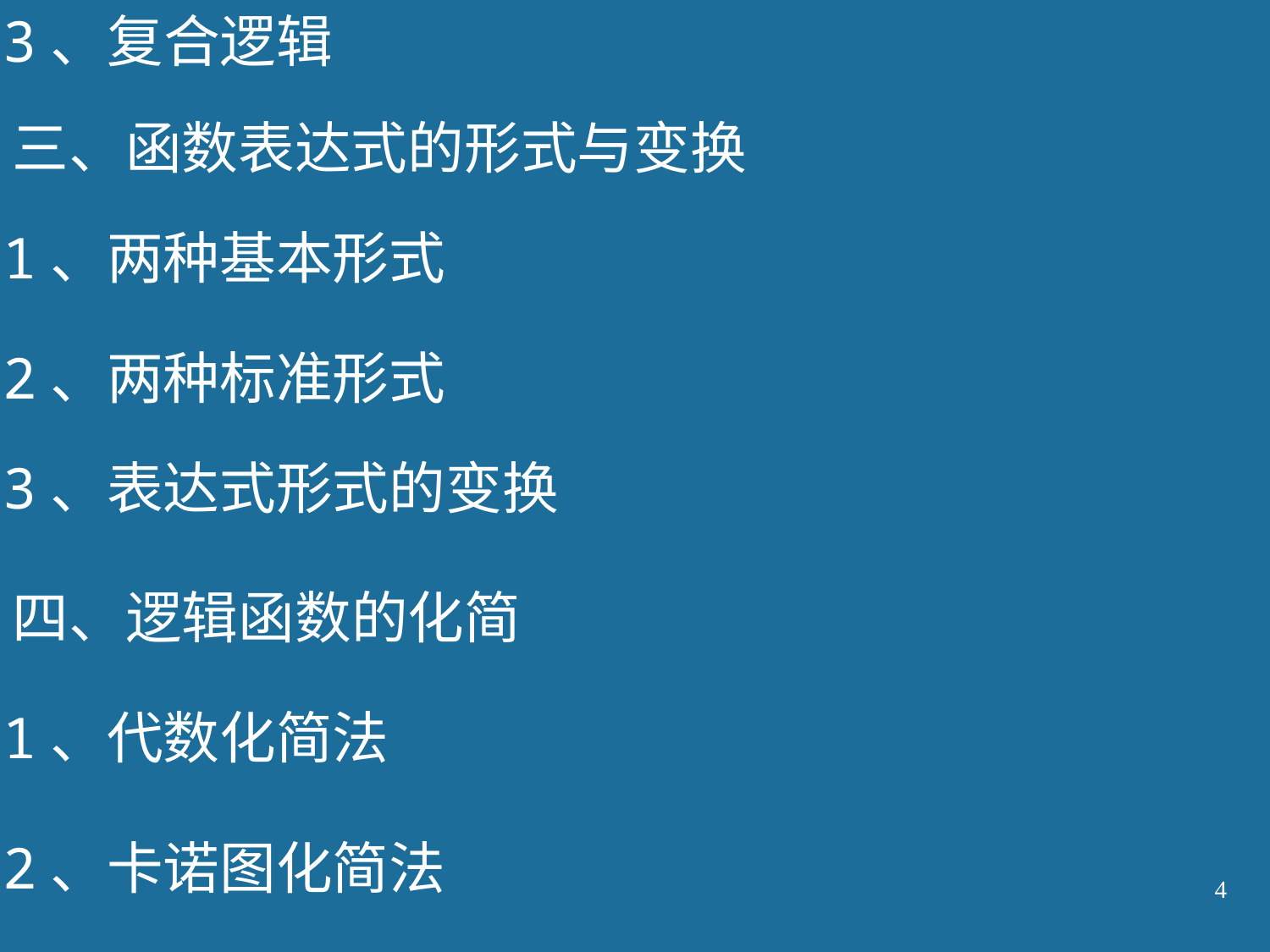

3、复合逻辑
三、函数表达式的形式与变换
1、两种基本形式
2、两种标准形式
3、表达式形式的变换
四、逻辑函数的化简
1、代数化简法
2、卡诺图化简法
4